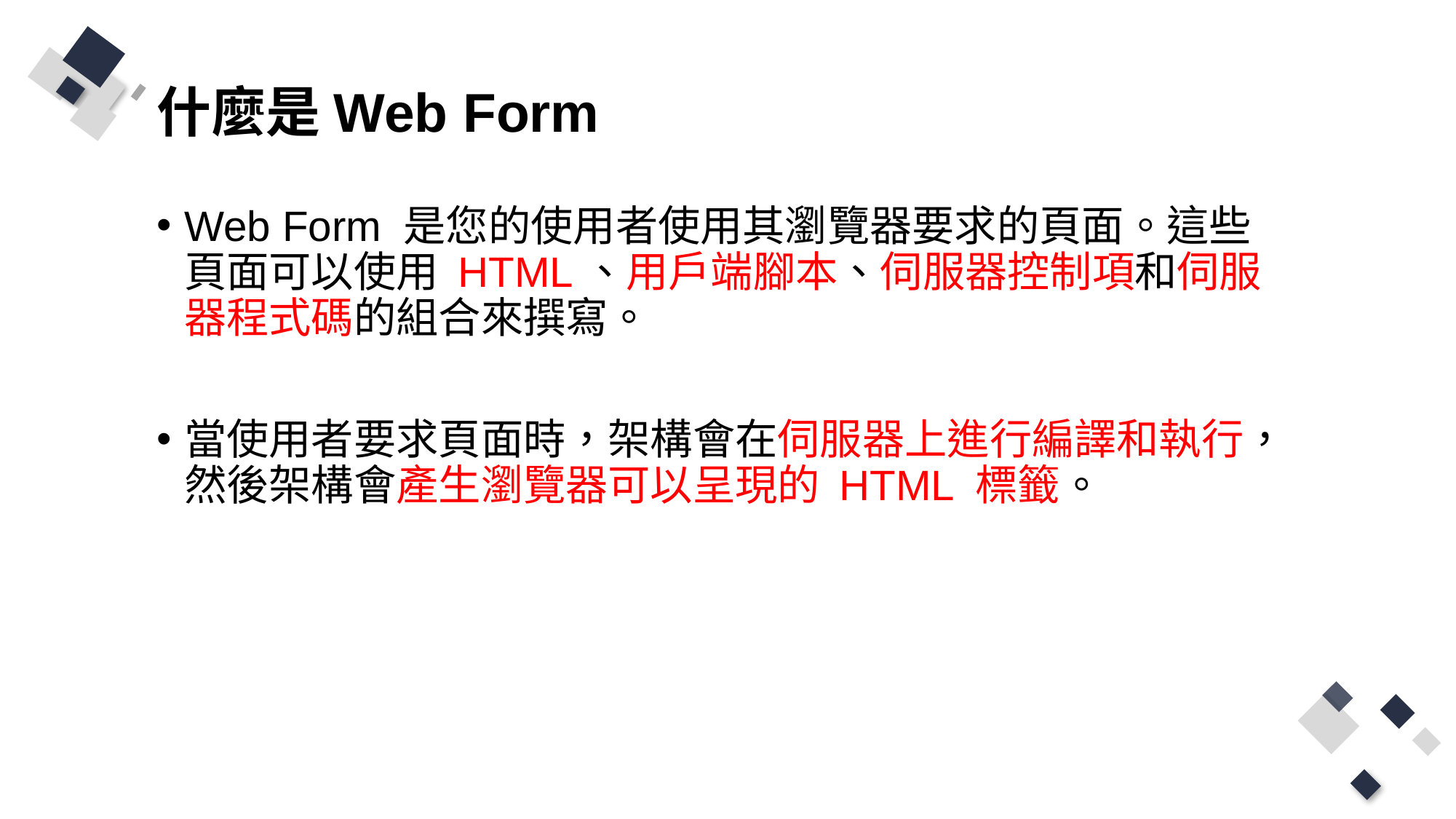

# 什麼是Web Form
Web Form 是您的使用者使用其瀏覽器要求的頁面。這些頁面可以使用 HTML、用戶端腳本、伺服器控制項和伺服器程式碼的組合來撰寫。

當使用者要求頁面時，架構會在伺服器上進行編譯和執行，然後架構會產生瀏覽器可以呈現的 HTML 標籤。